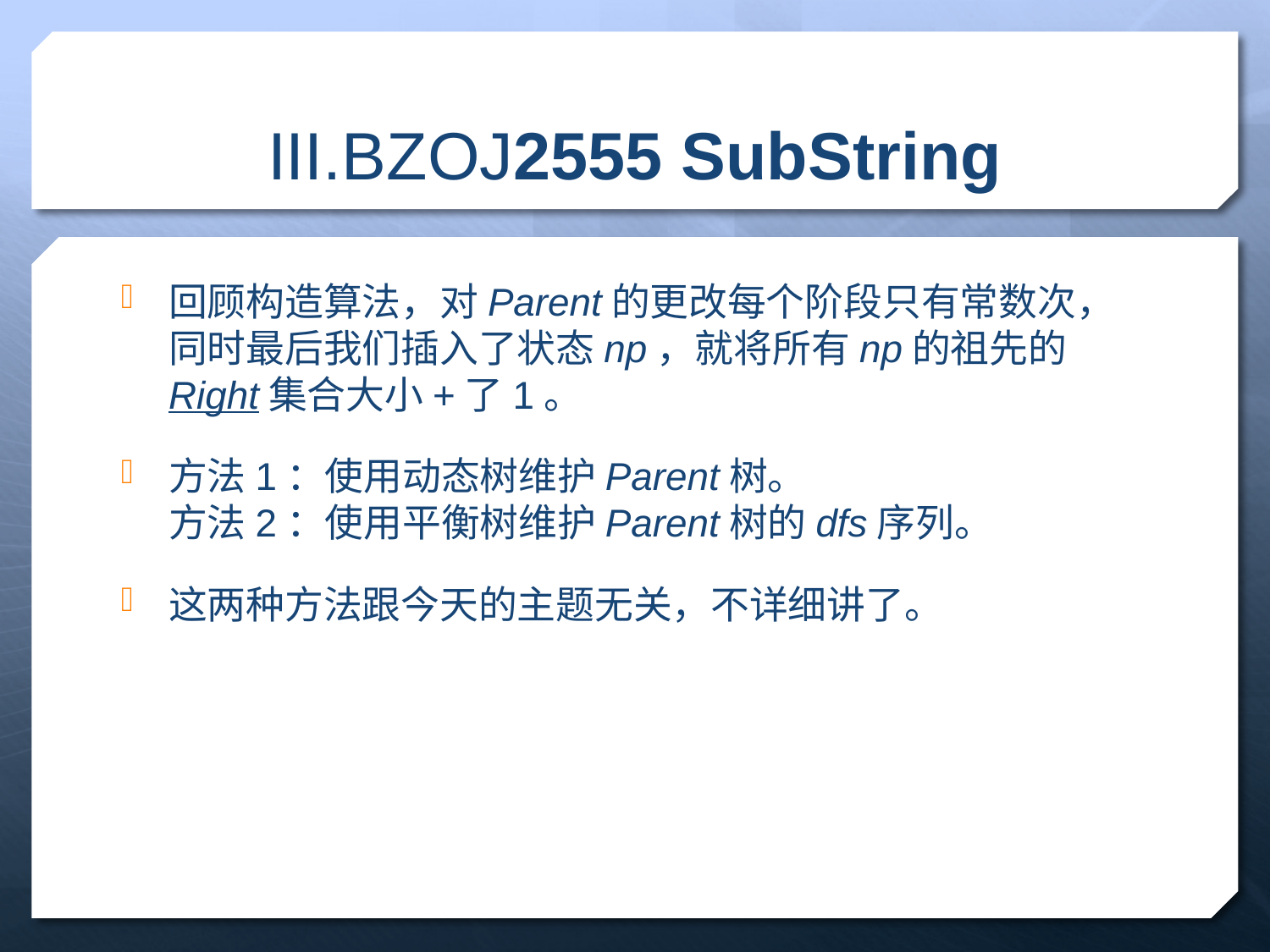

# III.BZOJ2555 SubString
回顾构造算法，对Parent的更改每个阶段只有常数次，同时最后我们插入了状态np，就将所有np的祖先的Right集合大小+了1。
方法1：使用动态树维护Parent树。
方法2：使用平衡树维护Parent树的dfs序列。
这两种方法跟今天的主题无关，不详细讲了。